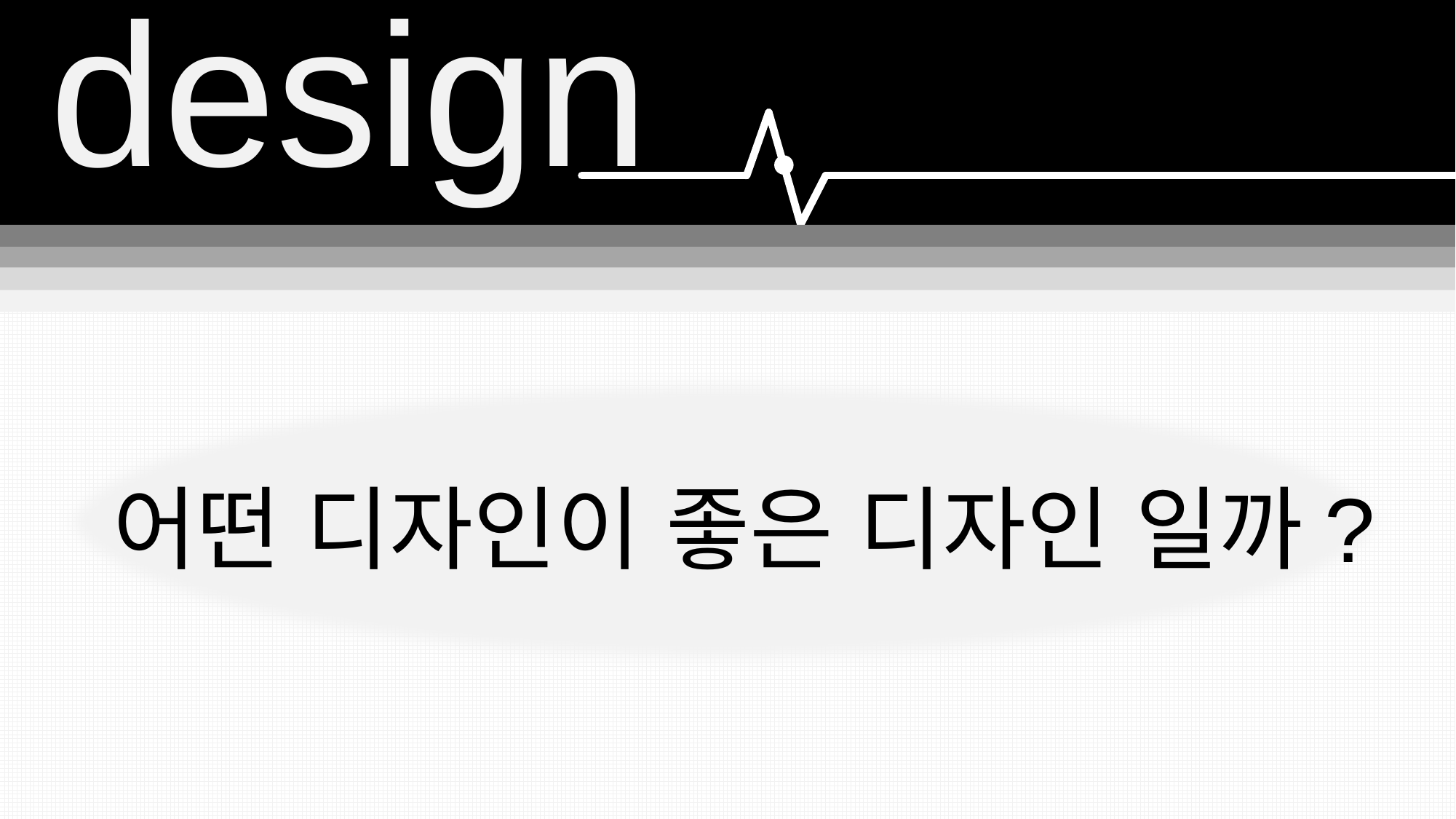

# design

어떤 디자인이 좋은 디자인 일까?